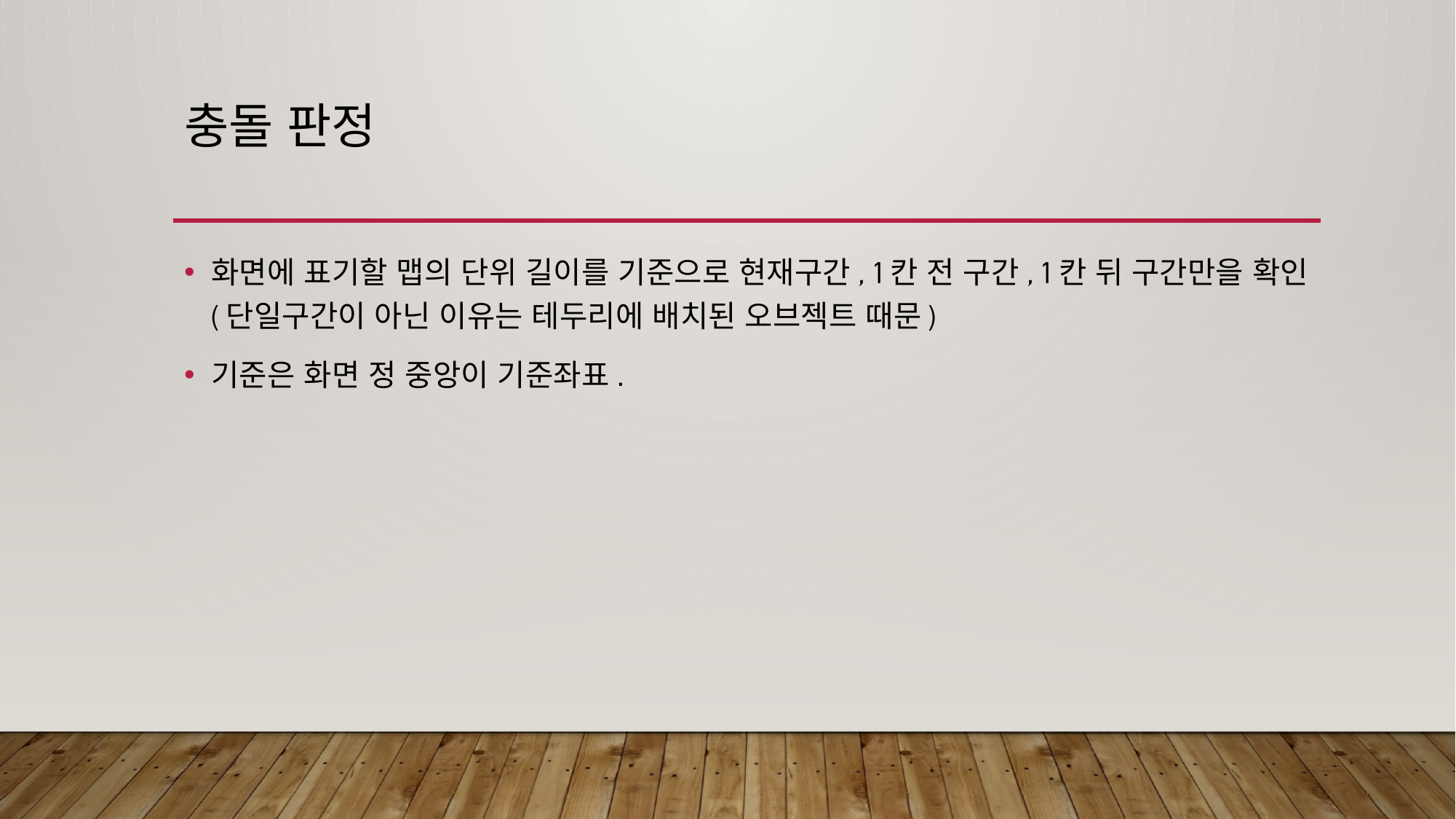

# 충돌 판정
화면에 표기할 맵의 단위 길이를 기준으로 현재구간, 1칸 전 구간, 1칸 뒤 구간만을 확인(단일구간이 아닌 이유는 테두리에 배치된 오브젝트 때문)
기준은 화면 정 중앙이 기준좌표.